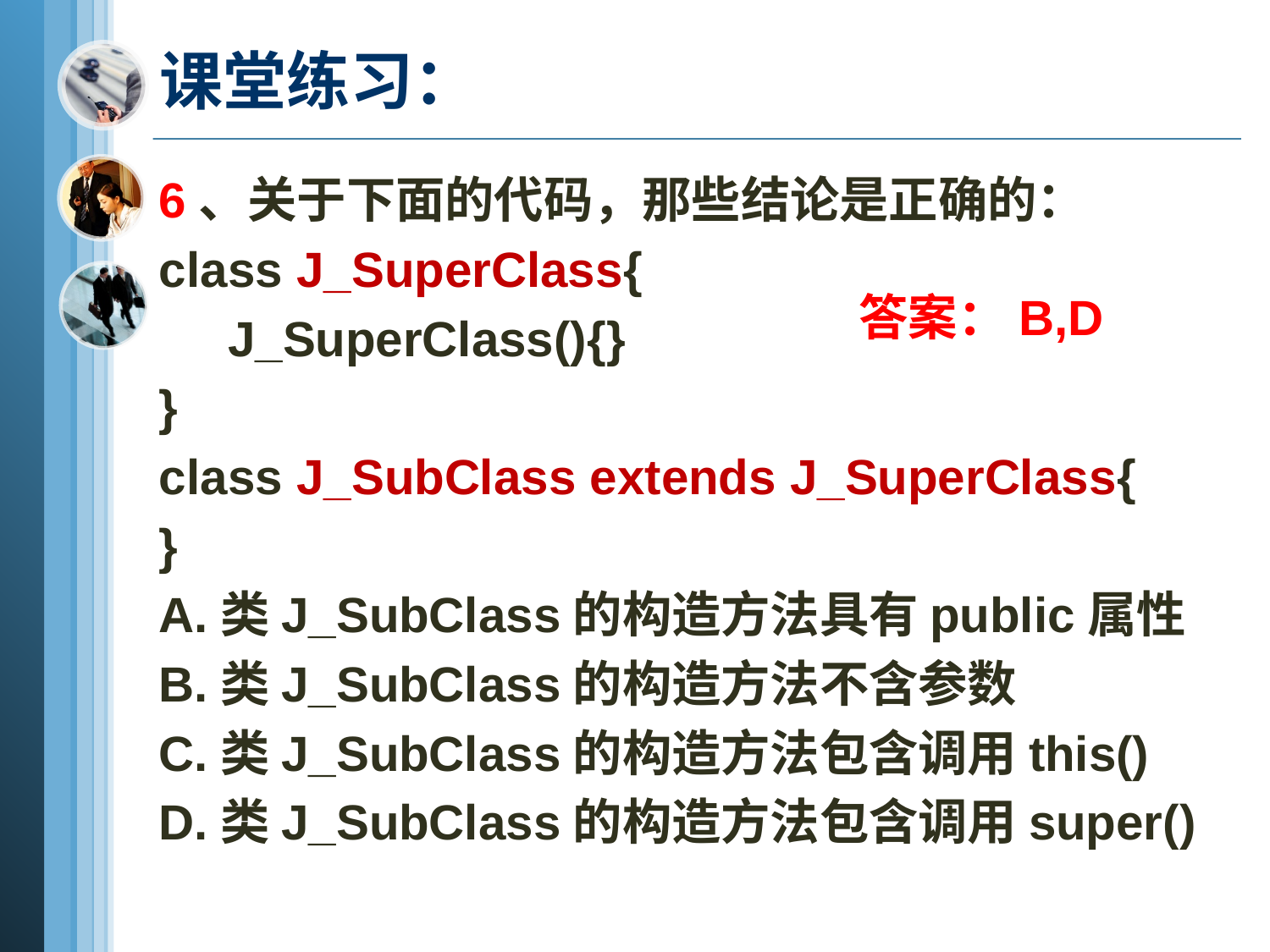

# 课堂练习：
6、关于下面的代码，那些结论是正确的：
class J_SuperClass{
     J_SuperClass(){}
}
class J_SubClass extends J_SuperClass{
}
A.类J_SubClass的构造方法具有public属性
B.类J_SubClass的构造方法不含参数
C.类J_SubClass的构造方法包含调用this()
D.类J_SubClass的构造方法包含调用super()
答案：B,D